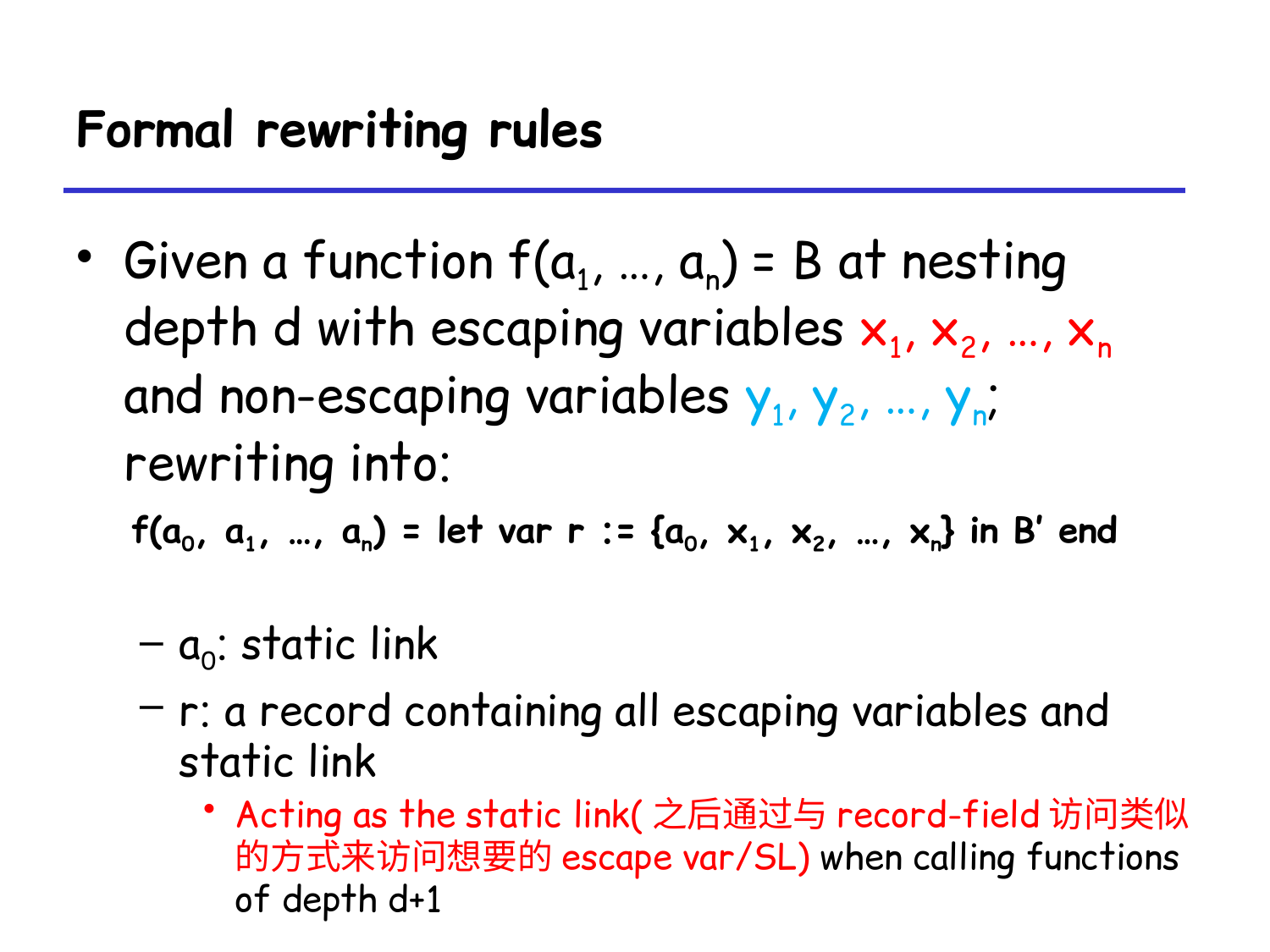

# Formal rewriting rules
Given a function f(a1, …, an) = B at nesting depth d with escaping variables x1, x2, …, xn and non-escaping variables y1, y2, …, yn; rewriting into:

a0: static link
r: a record containing all escaping variables and static link
Acting as the static link(之后通过与record-field访问类似的方式来访问想要的escape var/SL) when calling functions of depth d+1
f(a0, a1, …, an) = let var r := {a0, x1, x2, …, xn} in B’ end
42